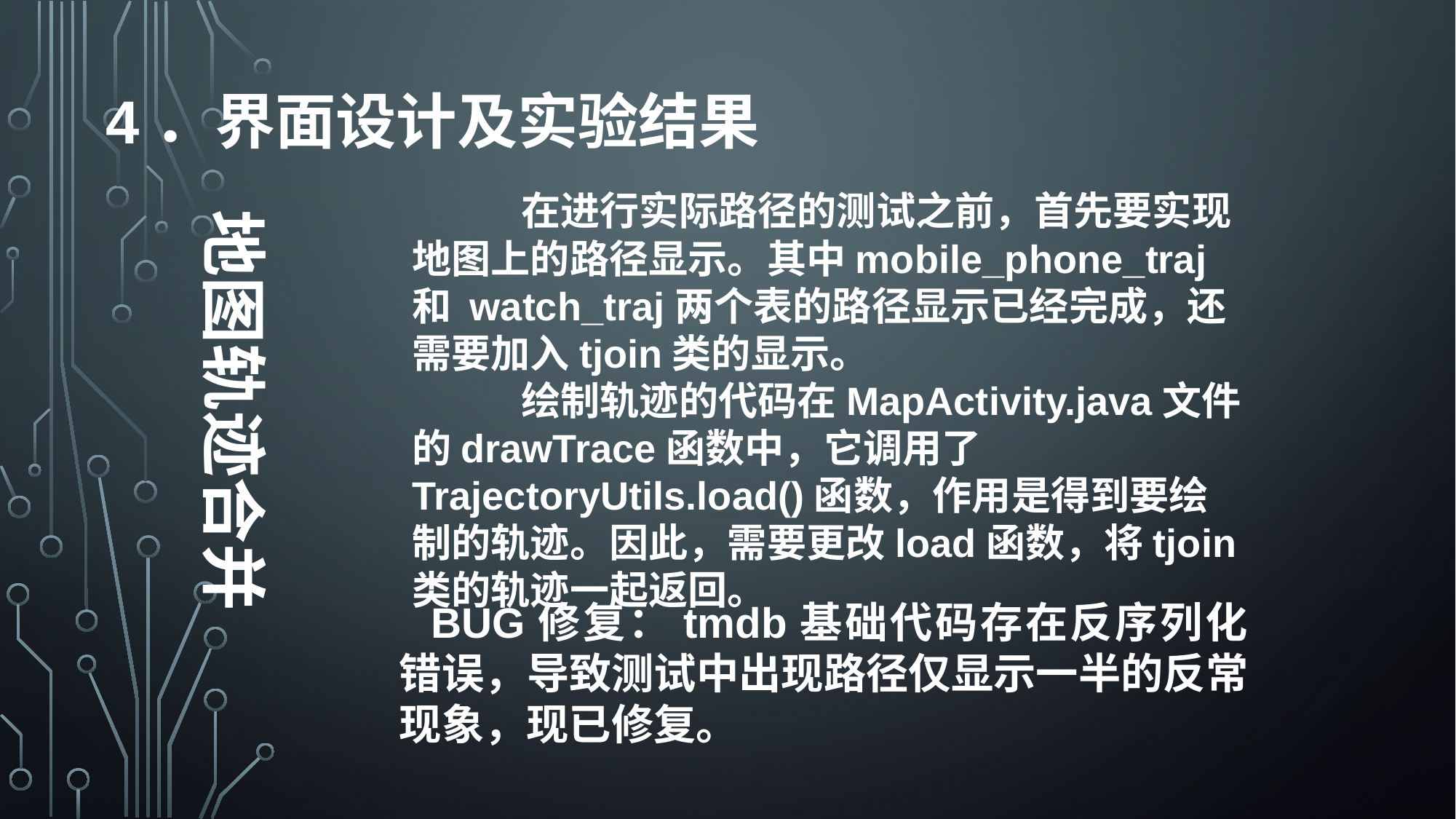

4．界面设计及实验结果
	在进行实际路径的测试之前，首先要实现地图上的路径显示。其中mobile_phone_traj 和 watch_traj两个表的路径显示已经完成，还需要加入tjoin类的显示。
	绘制轨迹的代码在MapActivity.java文件的drawTrace函数中，它调用了 TrajectoryUtils.load()函数，作用是得到要绘制的轨迹。因此，需要更改load函数，将tjoin类的轨迹一起返回。
地图轨迹合并
BUG修复：tmdb基础代码存在反序列化错误，导致测试中出现路径仅显示一半的反常现象，现已修复。